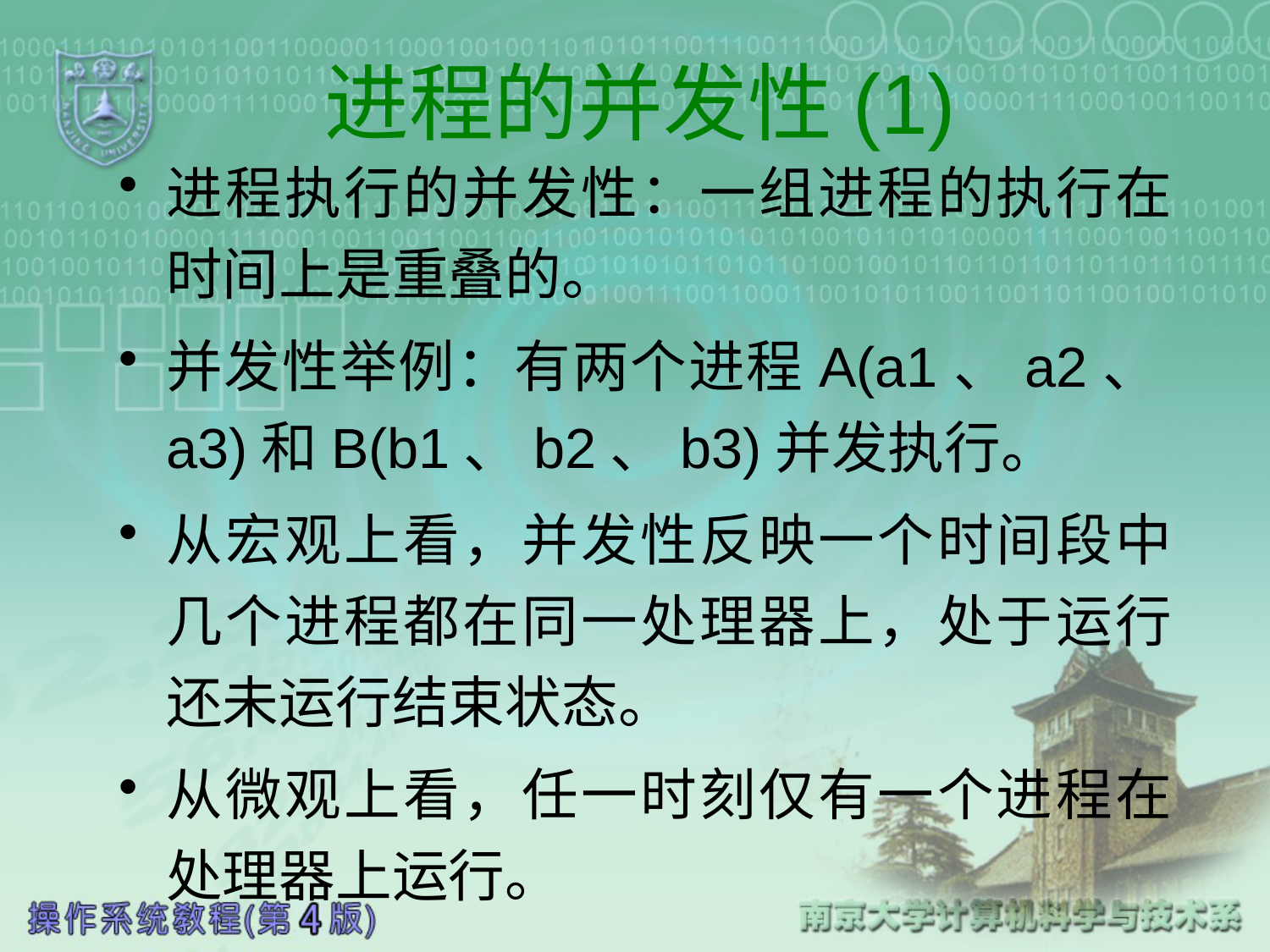

# 进程的并发性(1)
进程执行的并发性：一组进程的执行在时间上是重叠的。
并发性举例：有两个进程A(a1、a2、a3)和B(b1、b2、b3)并发执行。
从宏观上看，并发性反映一个时间段中几个进程都在同一处理器上，处于运行还未运行结束状态。
从微观上看，任一时刻仅有一个进程在处理器上运行。